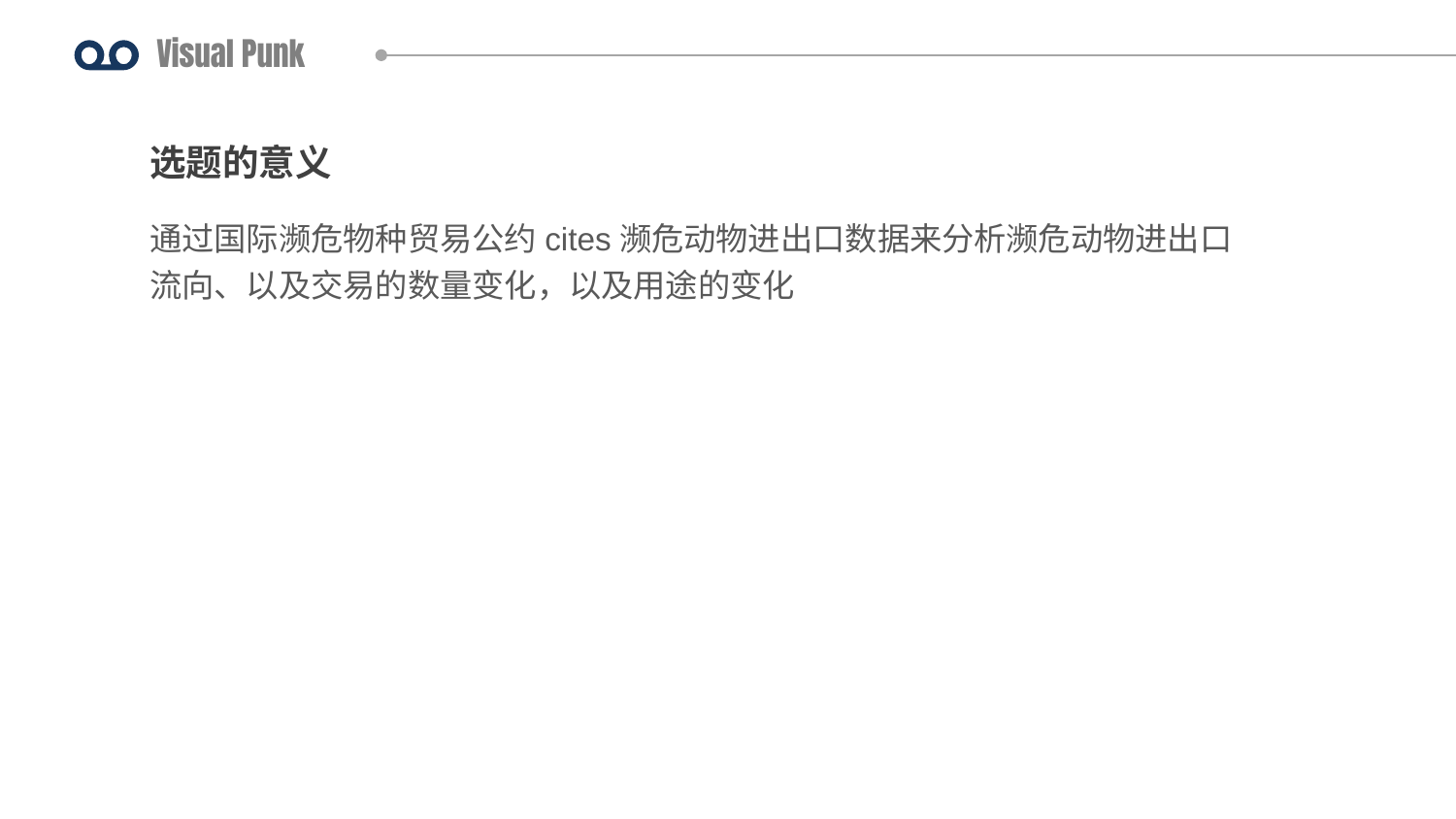

Visual Punk

选题的意义
通过国际濒危物种贸易公约cites濒危动物进出口数据来分析濒危动物进出口流向、以及交易的数量变化，以及用途的变化